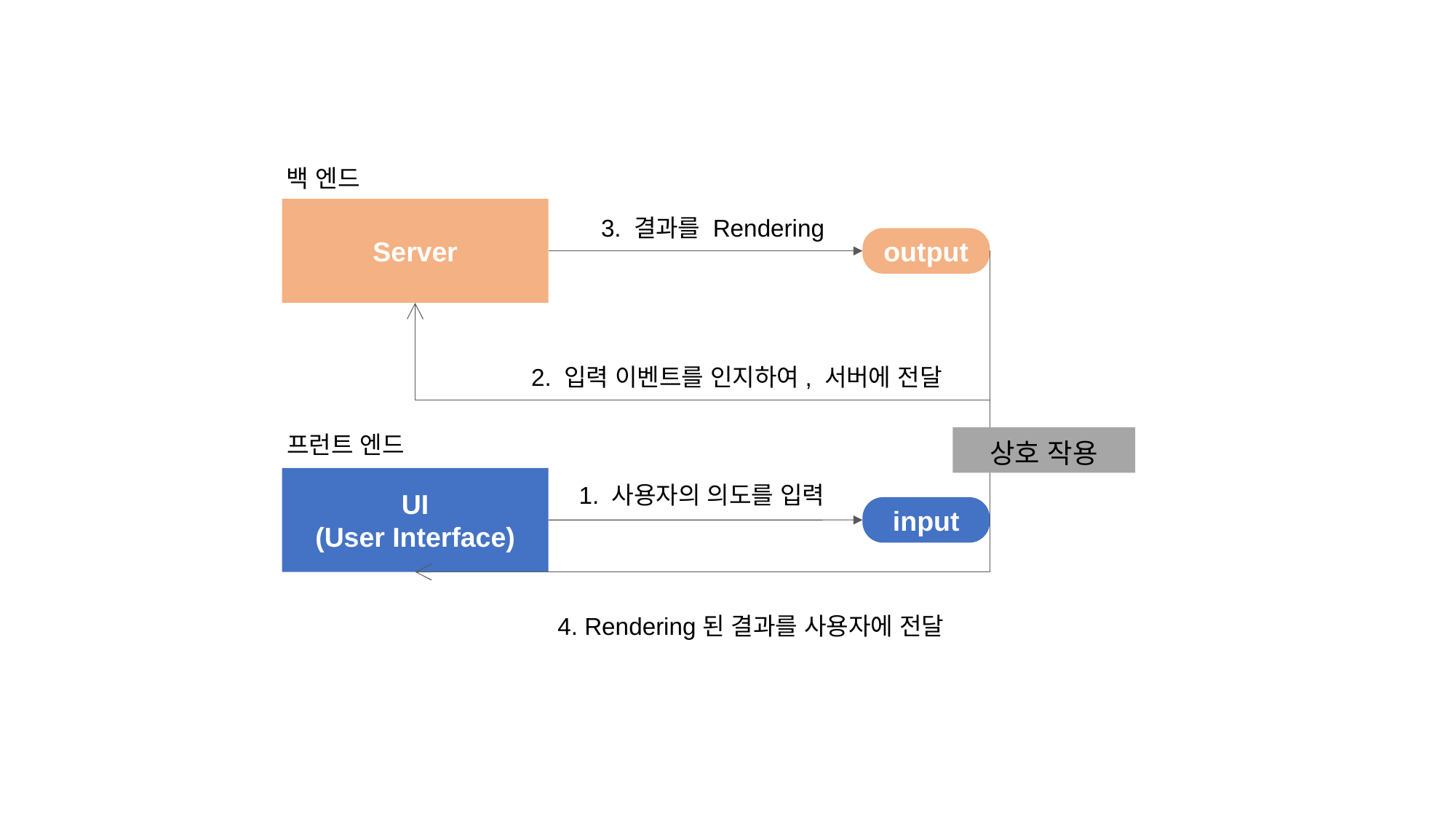

백 엔드
Server
3. 결과를 Rendering
output
2. 입력 이벤트를 인지하여, 서버에 전달
프런트 엔드
상호 작용
UI
(User Interface)
1. 사용자의 의도를 입력
input
4. Rendering된 결과를 사용자에 전달